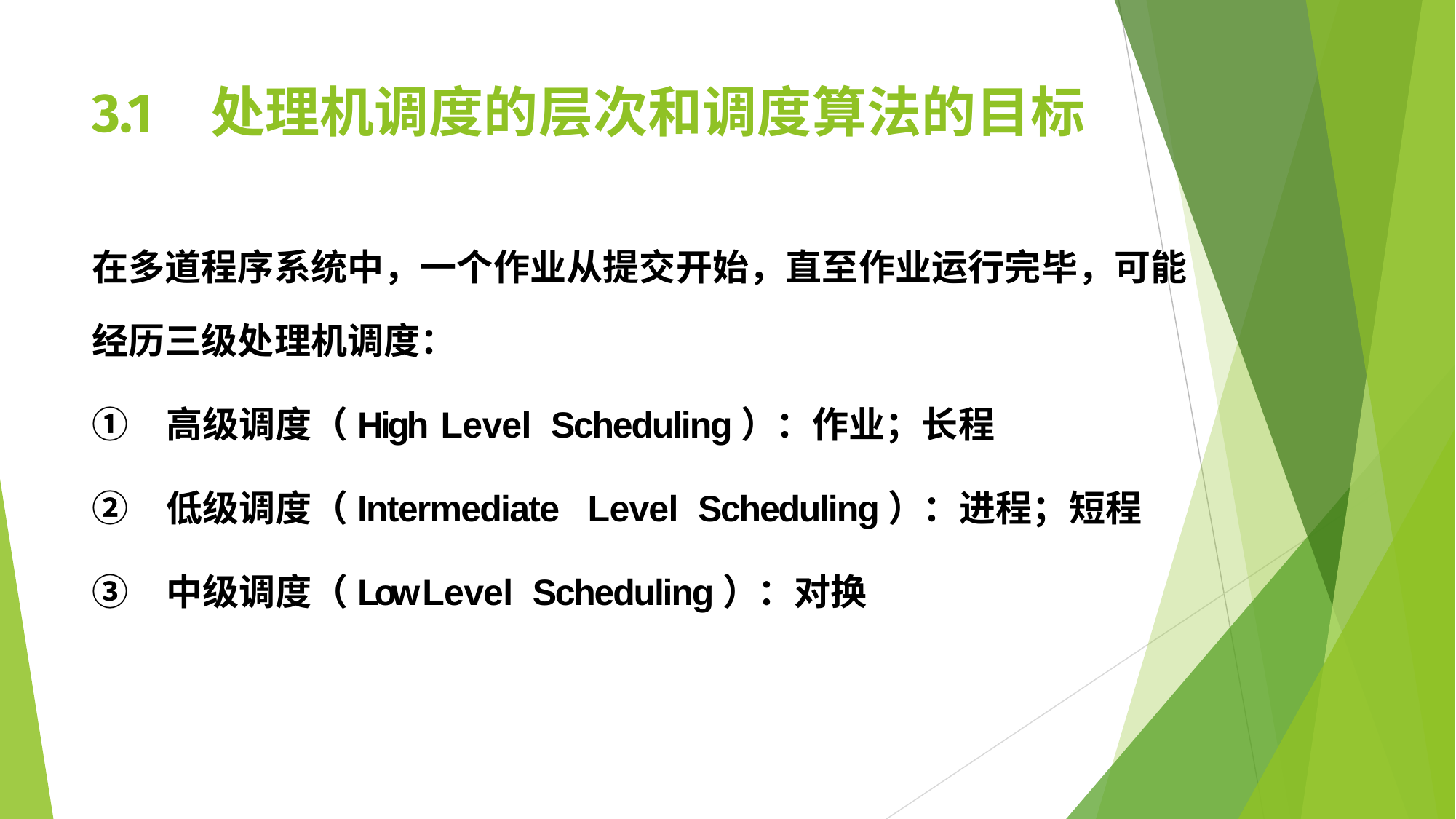

# 3.1	处理机调度的层次和调度算法的目标
在多道程序系统中，一个作业从提交开始，直至作业运行完毕，可能

经历三级处理机调度：

①	高级调度（High	Level	Scheduling）：作业；长程

②	低级调度（Intermediate	Level	Scheduling）：进程；短程

③	中级调度（Low	Level	Scheduling）：对换